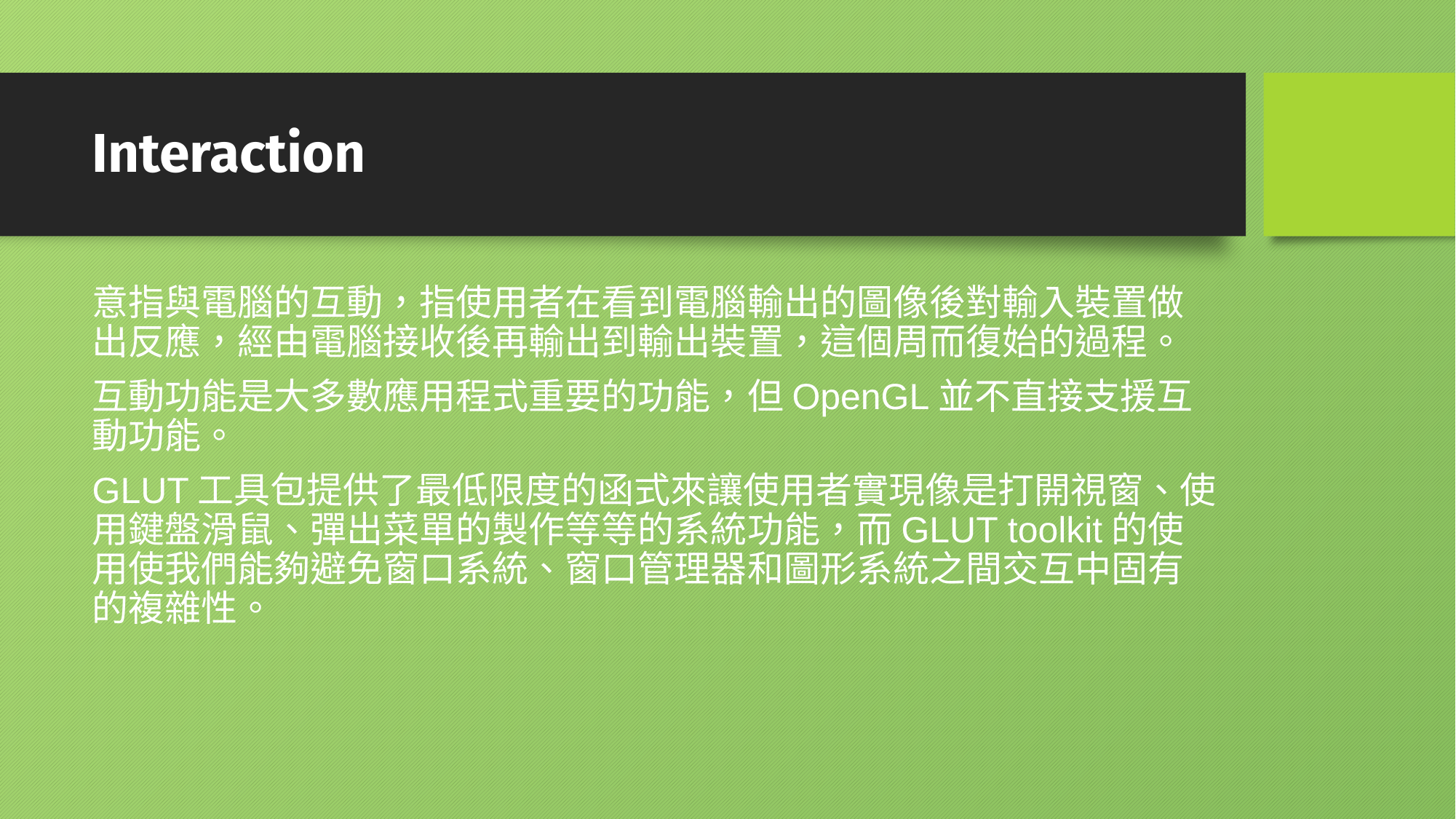

# Interaction
意指與電腦的互動，指使用者在看到電腦輸出的圖像後對輸入裝置做出反應，經由電腦接收後再輸出到輸出裝置，這個周而復始的過程。
互動功能是大多數應用程式重要的功能，但OpenGL並不直接支援互動功能。
GLUT工具包提供了最低限度的函式來讓使用者實現像是打開視窗、使用鍵盤滑鼠、彈出菜單的製作等等的系統功能，而GLUT toolkit的使用使我們能夠避免窗口系統、窗口管理器和圖形系統之間交互中固有的複雜性。